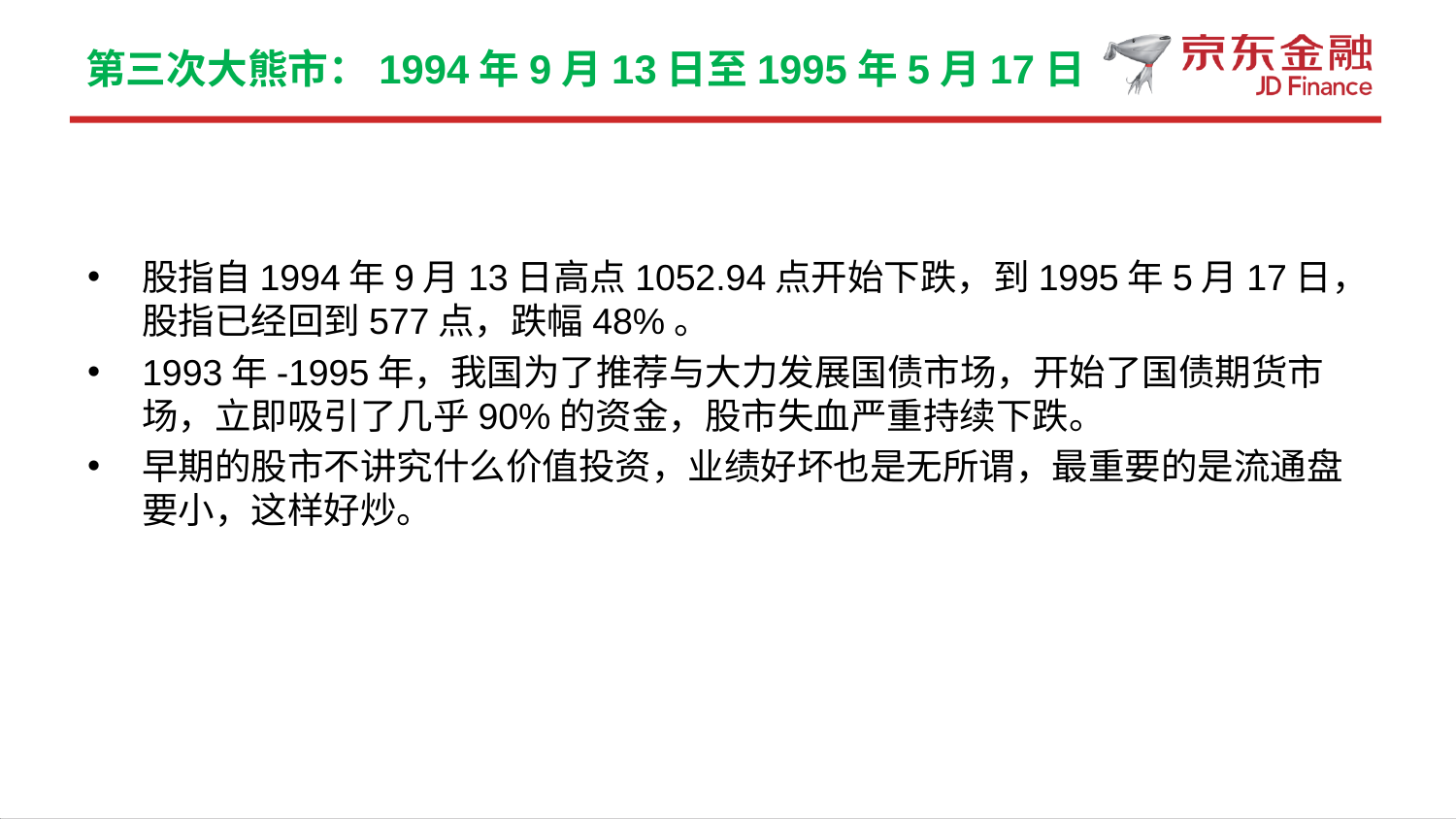

# 第三次大熊市：1994年9月13日至1995年5月17日
股指自1994年9月13日高点1052.94点开始下跌，到1995年5月17日，股指已经回到577点，跌幅48%。
1993年-1995年，我国为了推荐与大力发展国债市场，开始了国债期货市场，立即吸引了几乎90%的资金，股市失血严重持续下跌。
早期的股市不讲究什么价值投资，业绩好坏也是无所谓，最重要的是流通盘要小，这样好炒。